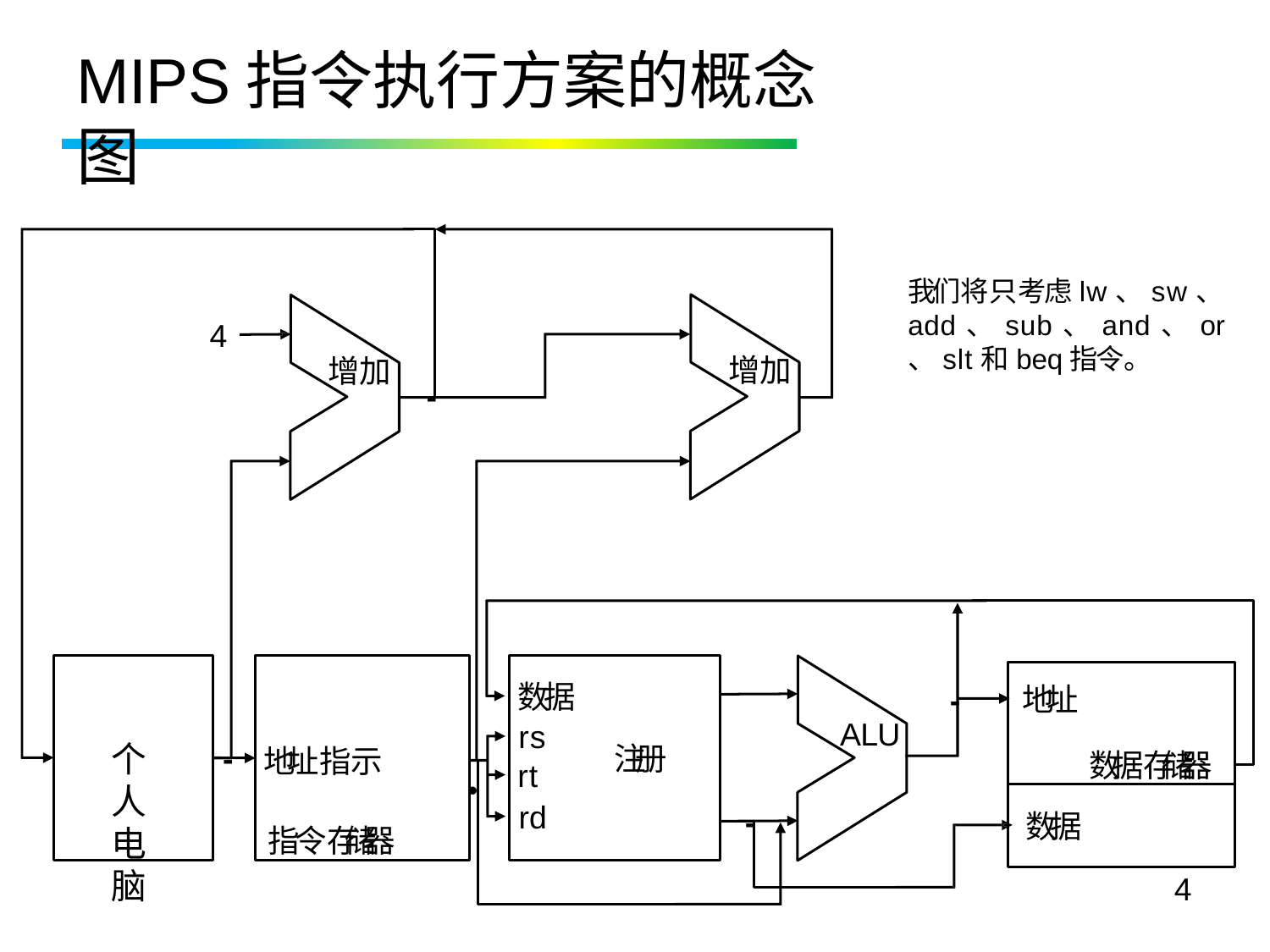

# MIPS指令执行方案的概念图

我们将只考虑lw、sw、add、sub、and、or、slt和beq指令。

4
增加
增加
-

地址
数据存储器
数据rs
rt
-
ALU
个人电脑
-
注册
•
地址指示
rd
数据
-
指令存储器
4